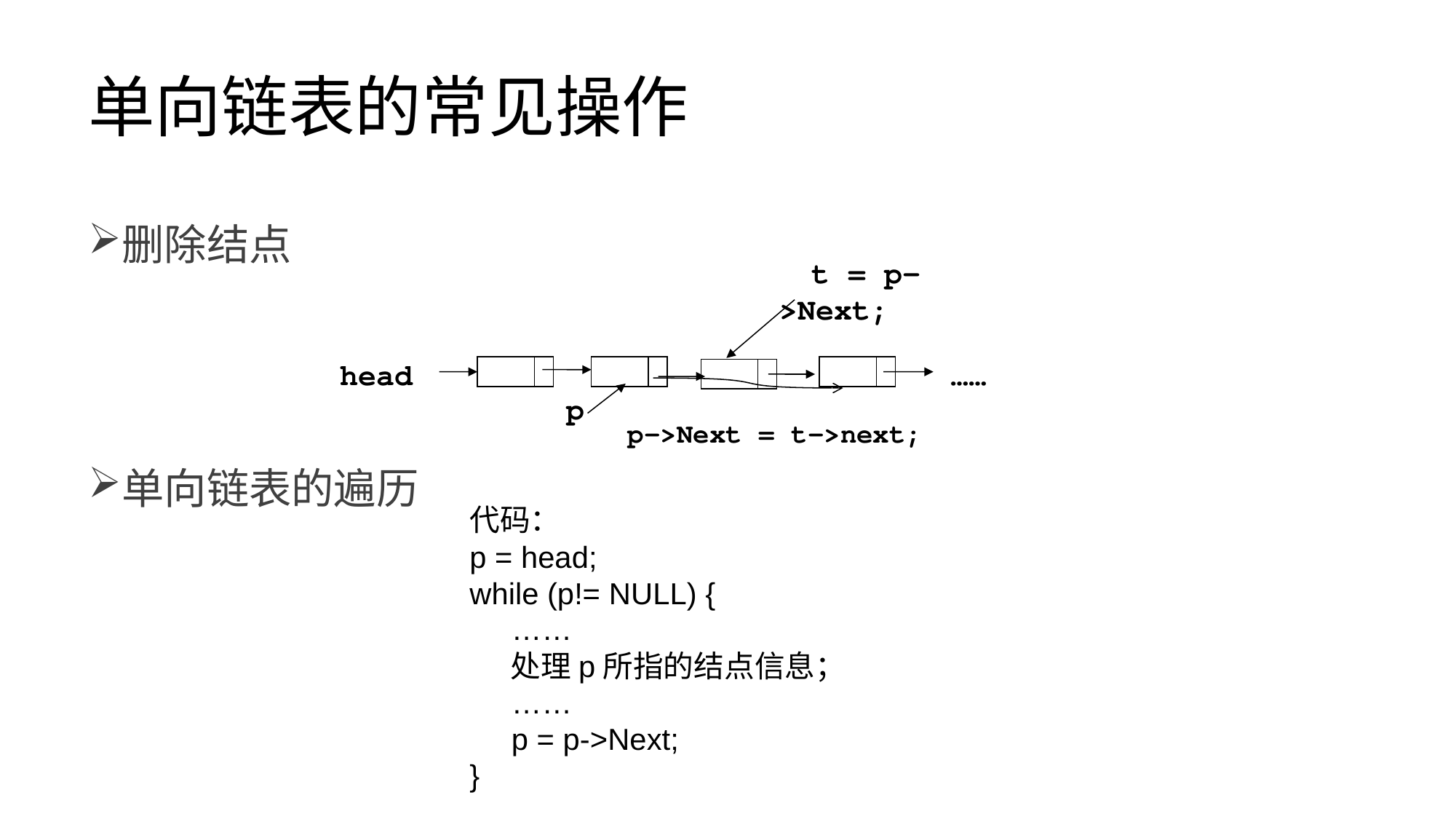

# 单向链表的常见操作
删除结点

单向链表的遍历
t = p->Next;

head

……

p->Next = t->next;
p

代码：
p = head;
while (p!= NULL) {
     ……
     处理p所指的结点信息；
     ……
     p = p->Next;
}